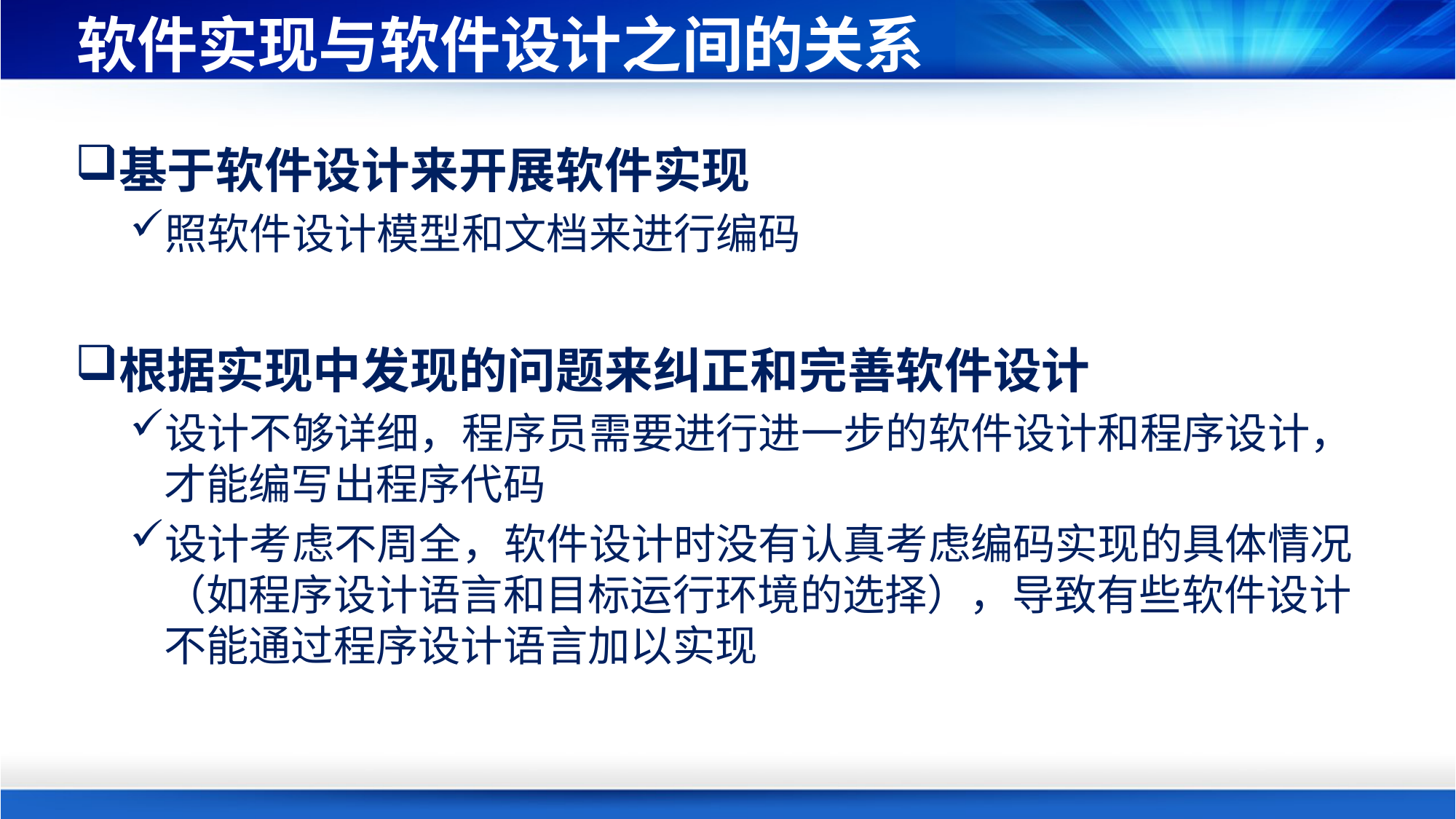

# 软件实现与软件设计之间的关系
基于软件设计来开展软件实现
照软件设计模型和文档来进行编码

根据实现中发现的问题来纠正和完善软件设计
设计不够详细，程序员需要进行进一步的软件设计和程序设计，才能编写出程序代码
设计考虑不周全，软件设计时没有认真考虑编码实现的具体情况（如程序设计语言和目标运行环境的选择），导致有些软件设计不能通过程序设计语言加以实现